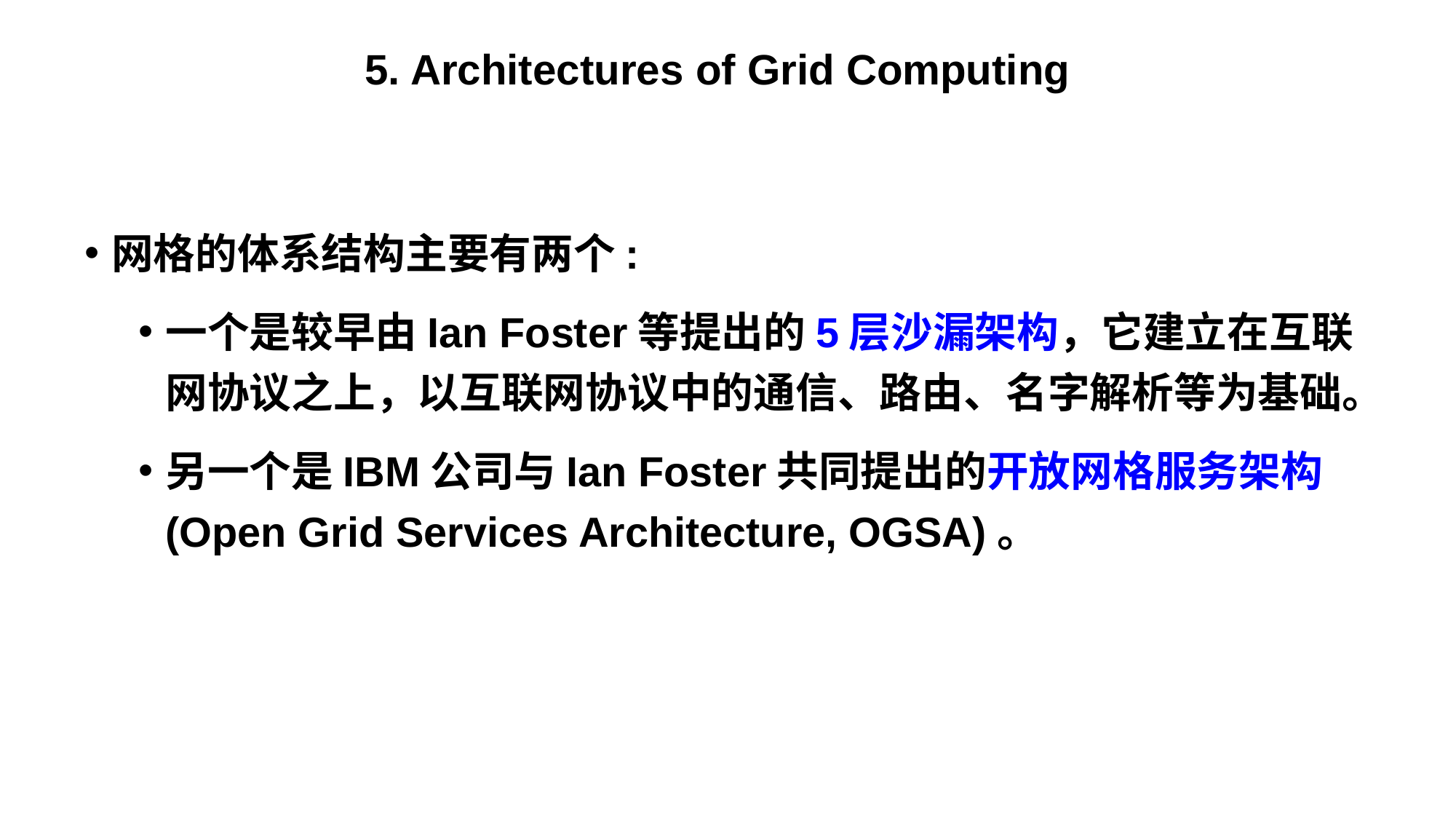

5. Architectures of Grid Computing
网格的体系结构主要有两个:
一个是较早由Ian Foster等提出的5层沙漏架构，它建立在互联网协议之上，以互联网协议中的通信、路由、名字解析等为基础。
另一个是IBM公司与Ian Foster共同提出的开放网格服务架构(Open Grid Services Architecture, OGSA)。